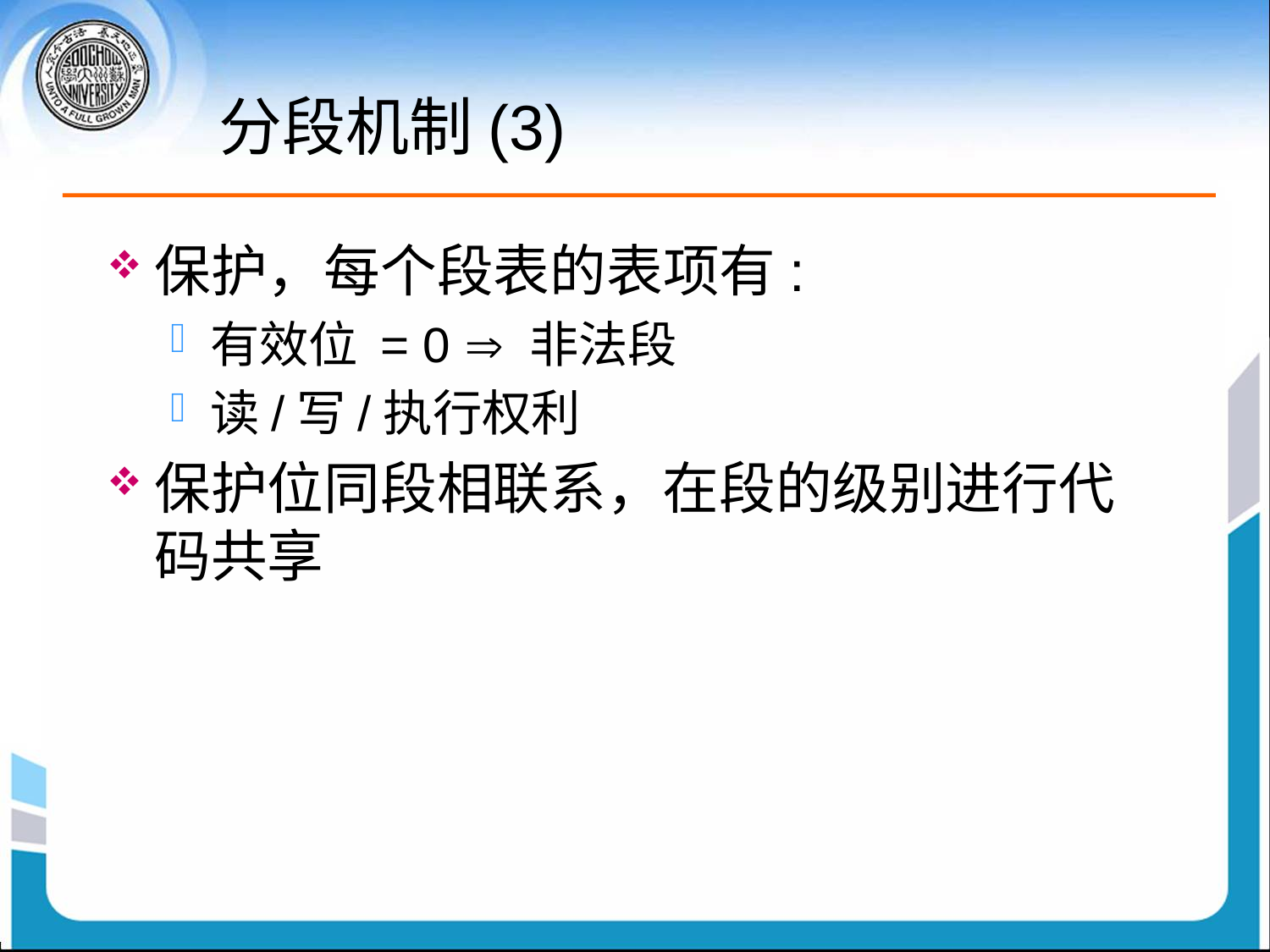

# 分段机制(3)
保护，每个段表的表项有:
有效位 = 0 ⇒ 非法段
读/写/执行权利
保护位同段相联系，在段的级别进行代码共享